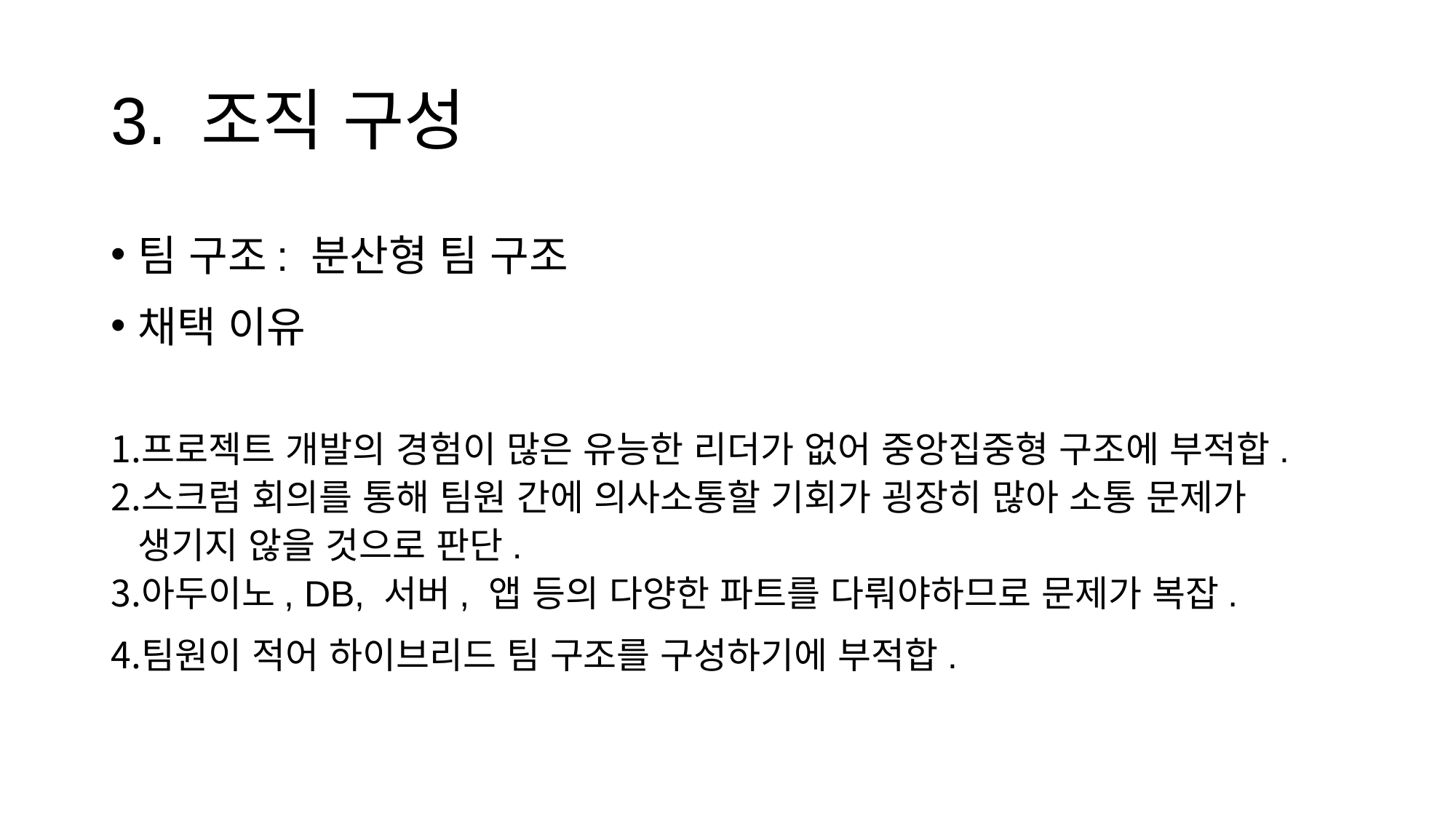

# 3. 조직 구성
팀 구조: 분산형 팀 구조
채택 이유

프로젝트 개발의 경험이 많은 유능한 리더가 없어 중앙집중형 구조에 부적합.
스크럼 회의를 통해 팀원 간에 의사소통할 기회가 굉장히 많아 소통 문제가 생기지 않을 것으로 판단.
아두이노, DB, 서버, 앱 등의 다양한 파트를 다뤄야하므로 문제가 복잡.
팀원이 적어 하이브리드 팀 구조를 구성하기에 부적합.